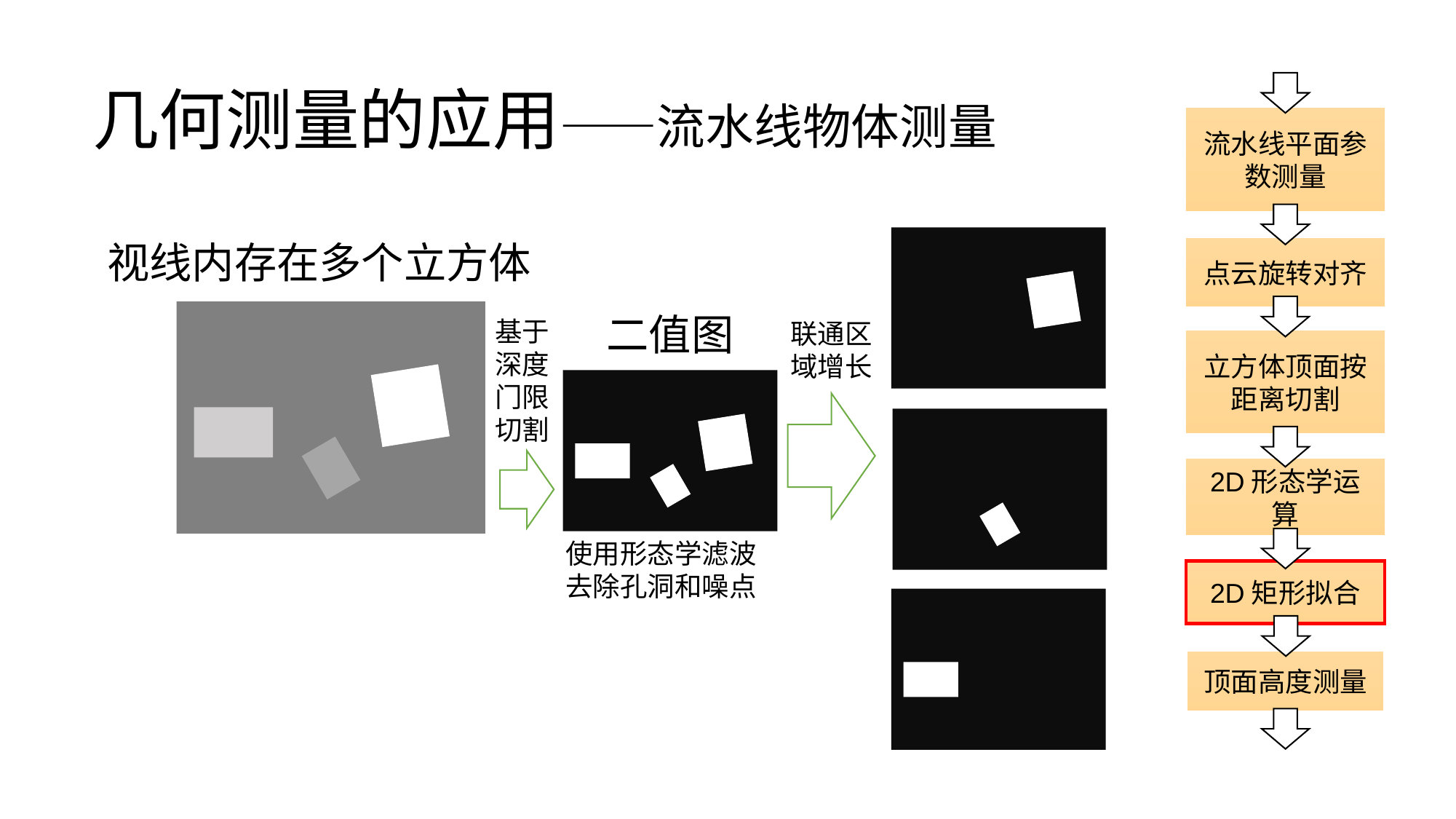

# 几何测量的应用——流水线物体测量

流水线平面参数测量

视线内存在多个立方体
点云旋转对齐

二值图
基于深度门限切割
联通区域增长
立方体顶面按距离切割

2D形态学运算

使用形态学滤波去除孔洞和噪点
2D矩形拟合

顶面高度测量